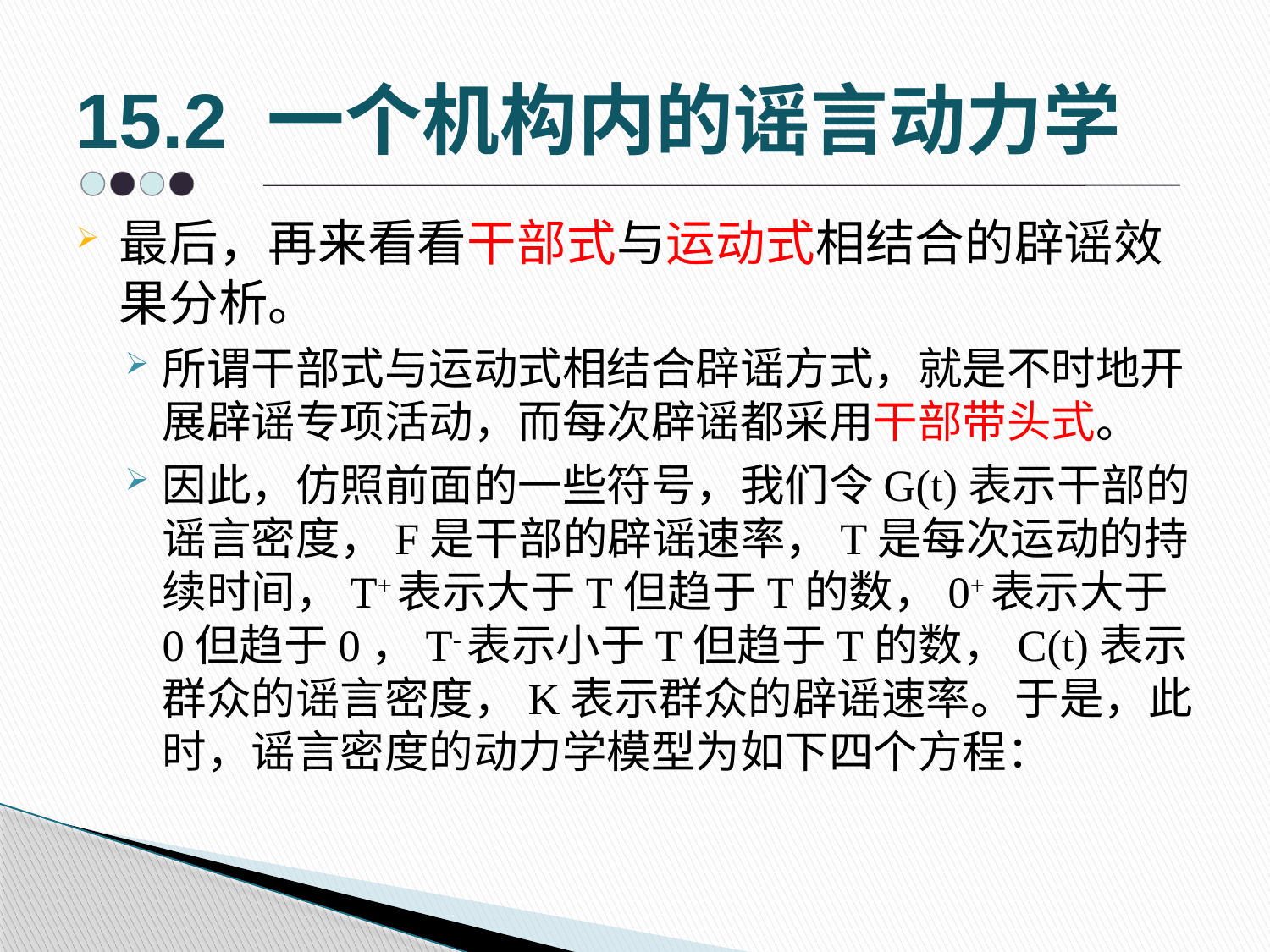

# 15.2 一个机构内的谣言动力学

最后，再来看看干部式与运动式相结合的辟谣效果分析。
所谓干部式与运动式相结合辟谣方式，就是不时地开展辟谣专项活动，而每次辟谣都采用干部带头式。
因此，仿照前面的一些符号，我们令G(t)表示干部的谣言密度，F是干部的辟谣速率，T是每次运动的持续时间，T+表示大于T但趋于T的数，0+表示大于0但趋于0，T-表示小于T但趋于T的数，C(t)表示群众的谣言密度，K表示群众的辟谣速率。于是，此时，谣言密度的动力学模型为如下四个方程：